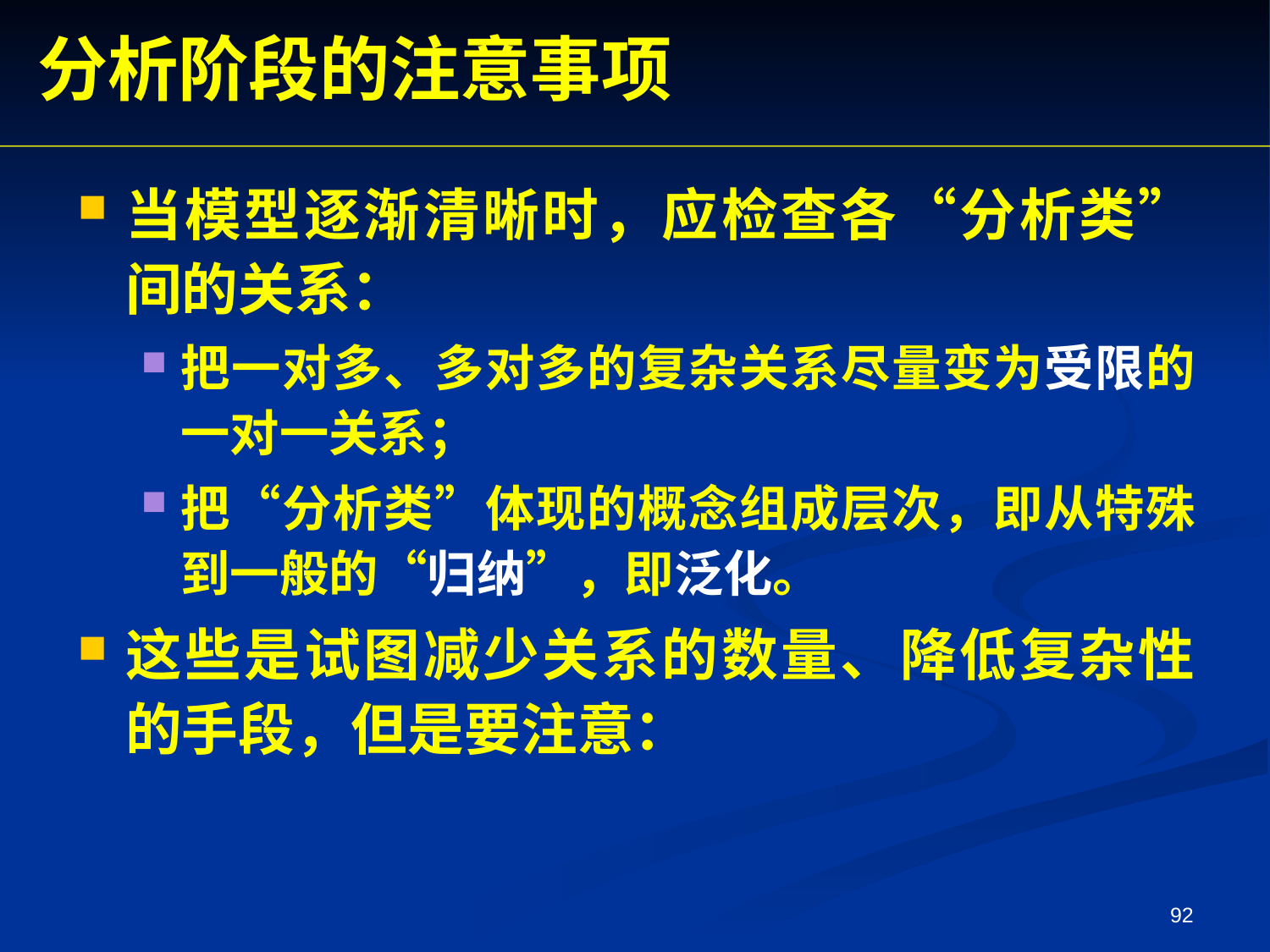

分析阶段的注意事项

当模型逐渐清晰时，应检查各“分析类”间的关系：
把一对多、多对多的复杂关系尽量变为受限的一对一关系；
把“分析类”体现的概念组成层次，即从特殊到一般的“归纳”，即泛化。
这些是试图减少关系的数量、降低复杂性的手段，但是要注意：
92